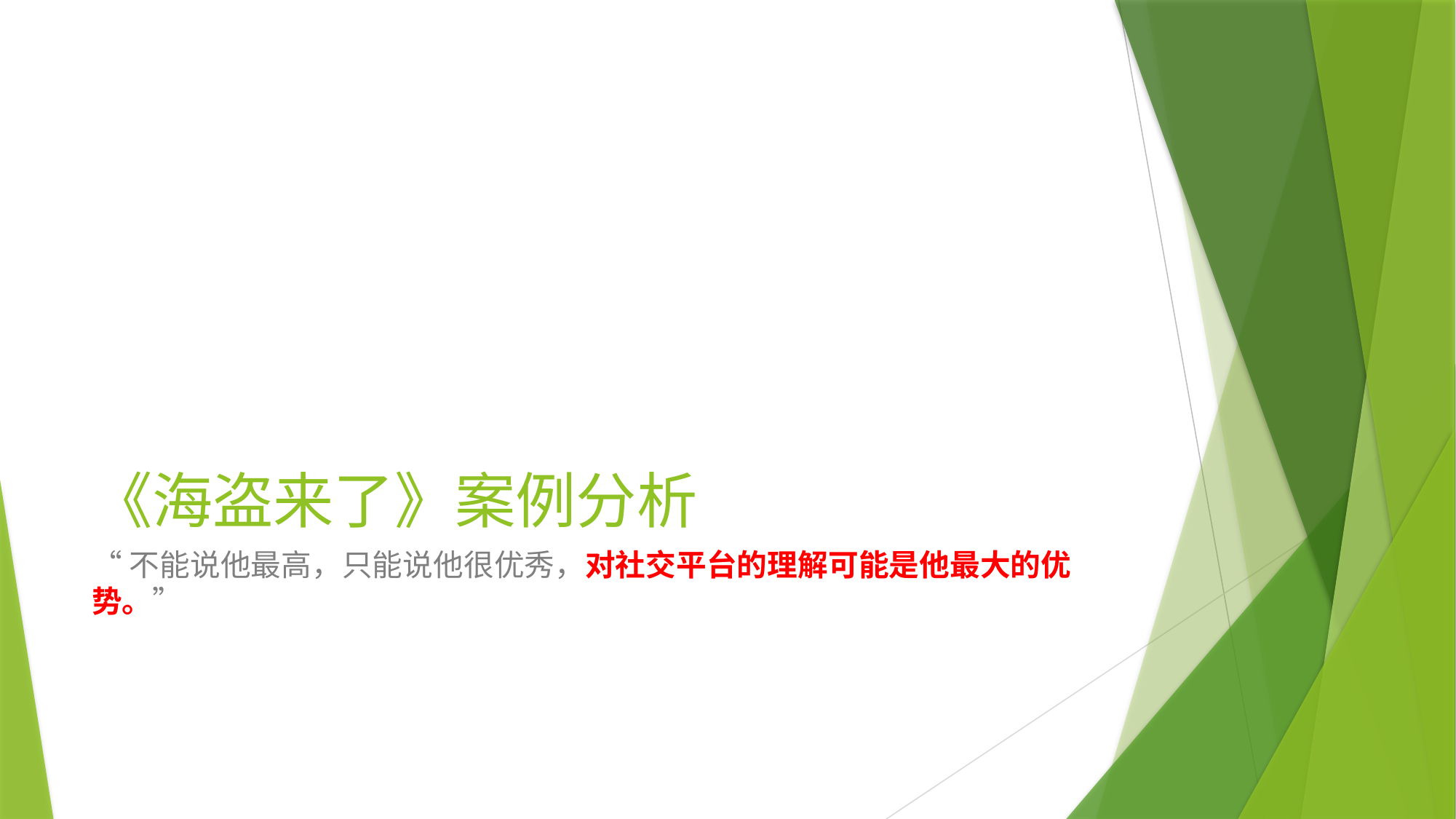

# 《海盗来了》案例分析
“不能说他最高，只能说他很优秀，对社交平台的理解可能是他最大的优势。”